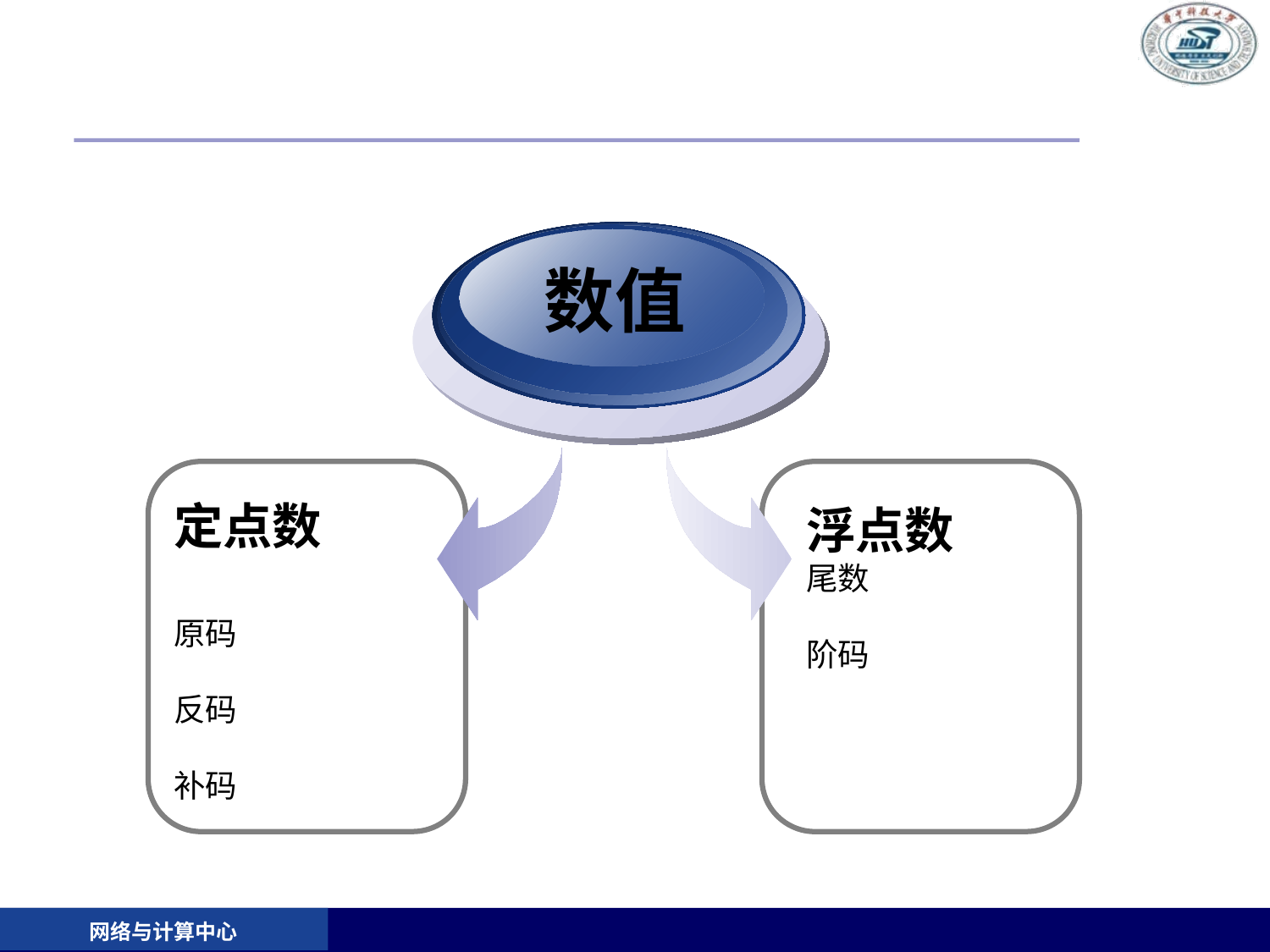

#

数值

定点数

原码

反码

补码

浮点数
尾数

阶码
网络与计算中心